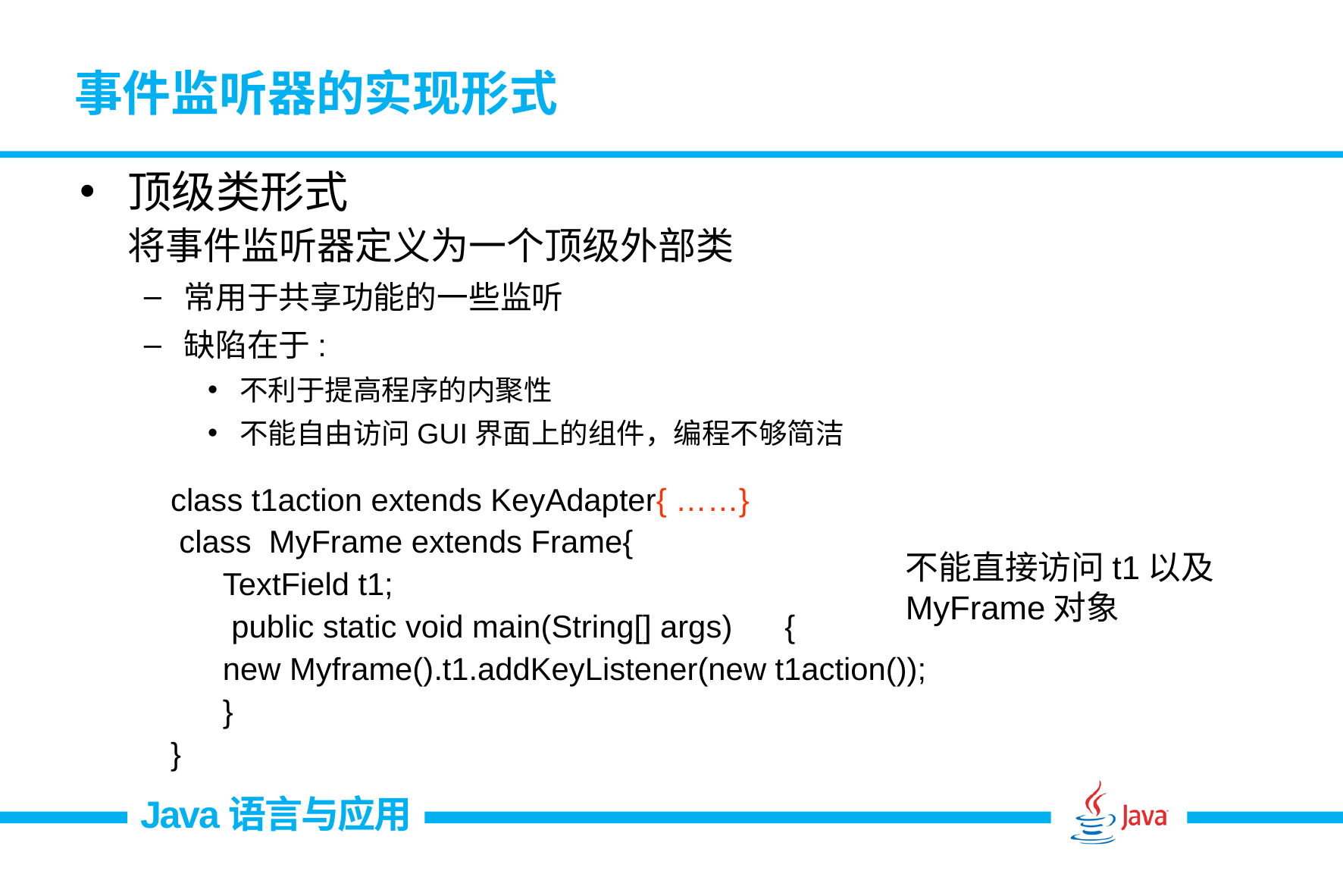

# 事件监听器的实现形式
顶级类形式
将事件监听器定义为一个顶级外部类
常用于共享功能的一些监听
缺陷在于:
不利于提高程序的内聚性
不能自由访问GUI界面上的组件，编程不够简洁
class t1action extends KeyAdapter{ ……}
 class  MyFrame extends Frame{
      TextField t1;
       public static void main(String[] args)      {
      new Myframe().t1.addKeyListener(new t1action());
      }
}
不能直接访问t1以及MyFrame对象